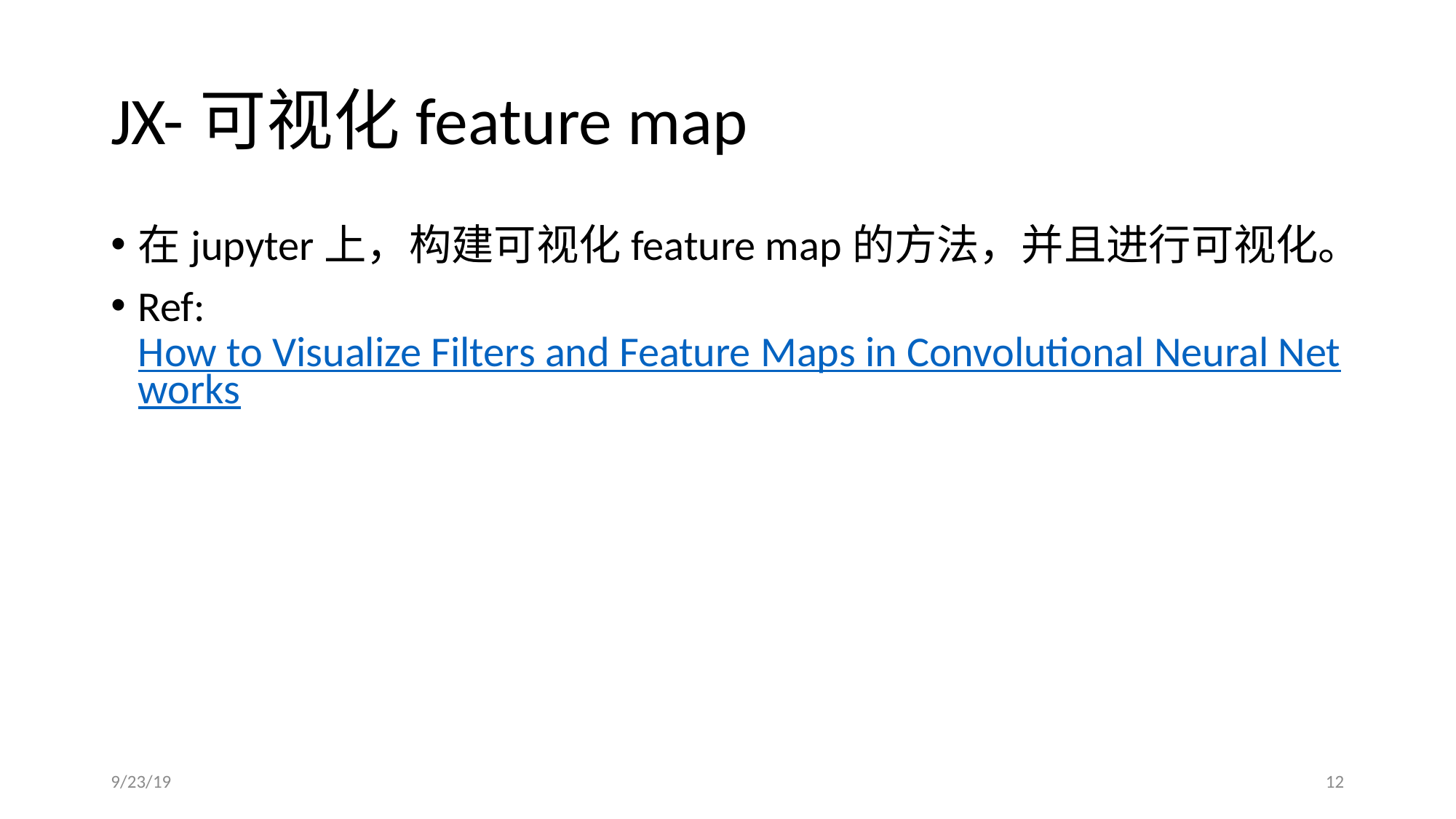

# JX-可视化feature map
在jupyter上，构建可视化feature map的方法，并且进行可视化。
Ref: How to Visualize Filters and Feature Maps in Convolutional Neural Networks

9/23/19
12